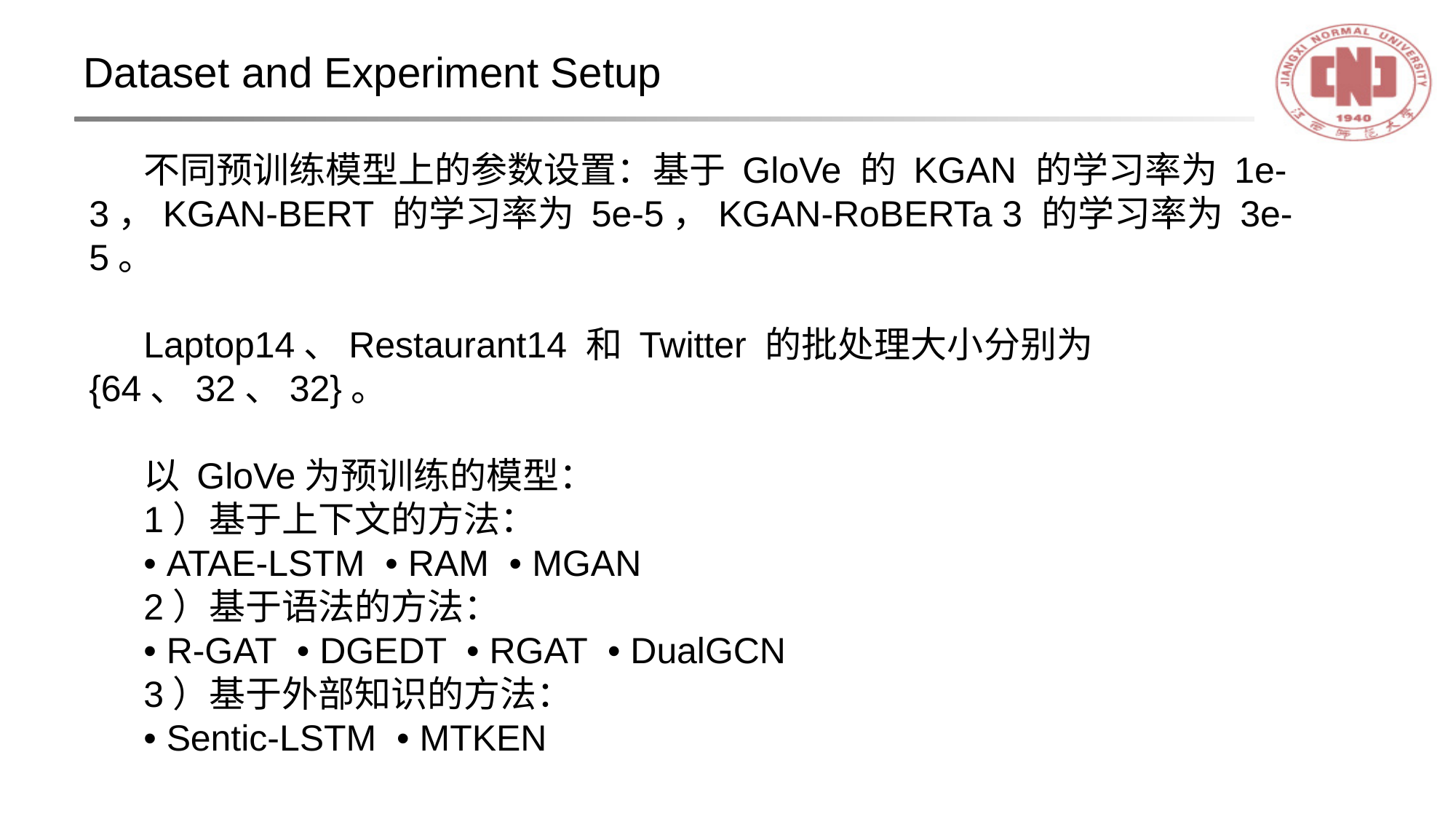

# Dataset and Experiment Setup
不同预训练模型上的参数设置：基于 GloVe 的 KGAN 的学习率为 1e-3，KGAN-BERT 的学习率为 5e-5，KGAN-RoBERTa 3 的学习率为 3e-5。

Laptop14、Restaurant14 和 Twitter 的批处理大小分别为 {64、32、32}。

以 GloVe为预训练的模型：
1）基于上下文的方法：
• ATAE-LSTM  • RAM  • MGAN
2）基于语法的方法：
• R-GAT  • DGEDT  • RGAT  • DualGCN
3）基于外部知识的方法：
• Sentic-LSTM  • MTKEN